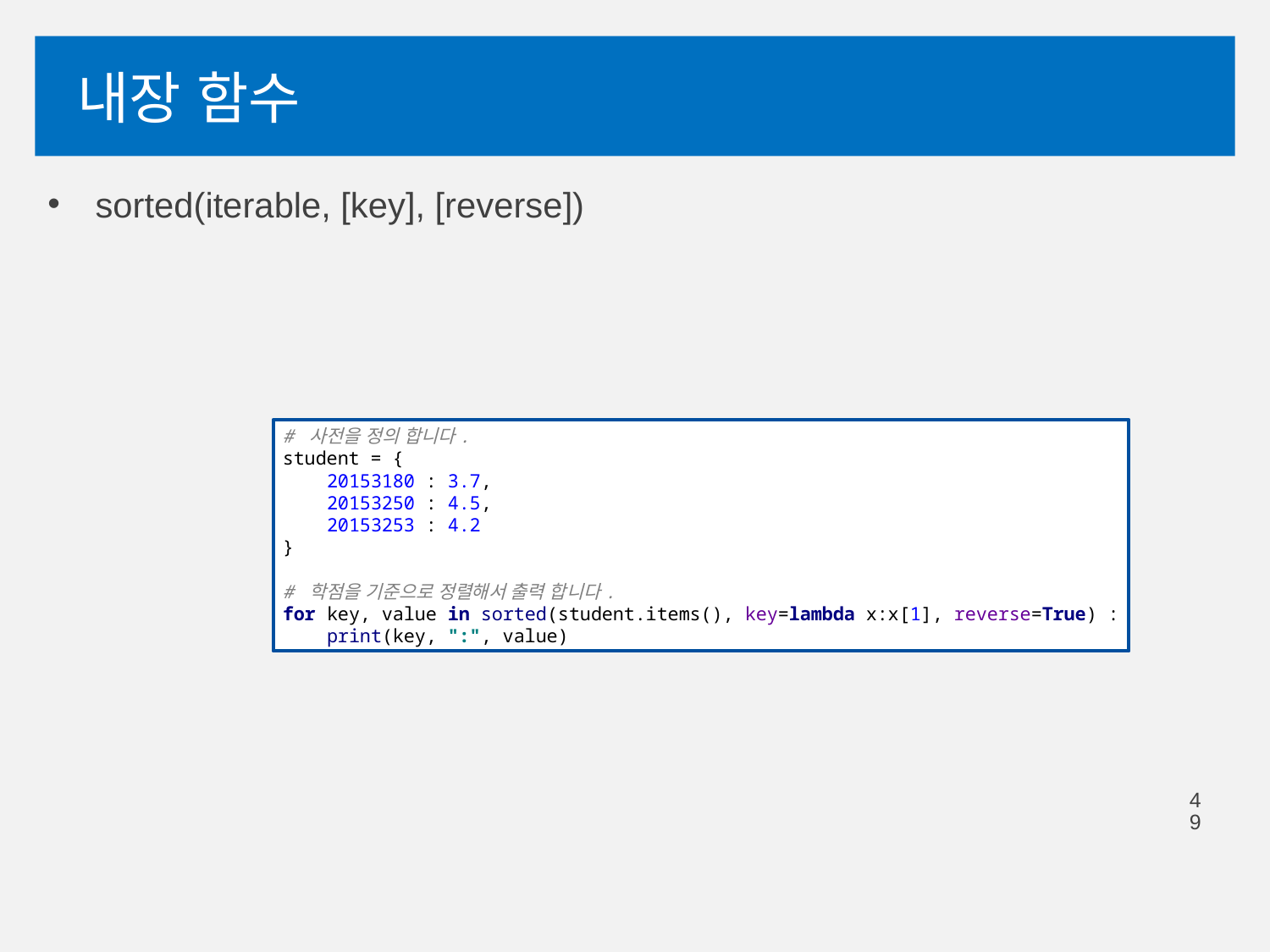

# 내장 함수
sorted(iterable, [key], [reverse])
# 사전을 정의 합니다. student = { 20153180 : 3.7, 20153250 : 4.5, 20153253 : 4.2 } # 학점을 기준으로 정렬해서 출력 합니다. for key, value in sorted(student.items(), key=lambda x:x[1], reverse=True) : print(key, ":", value)
49